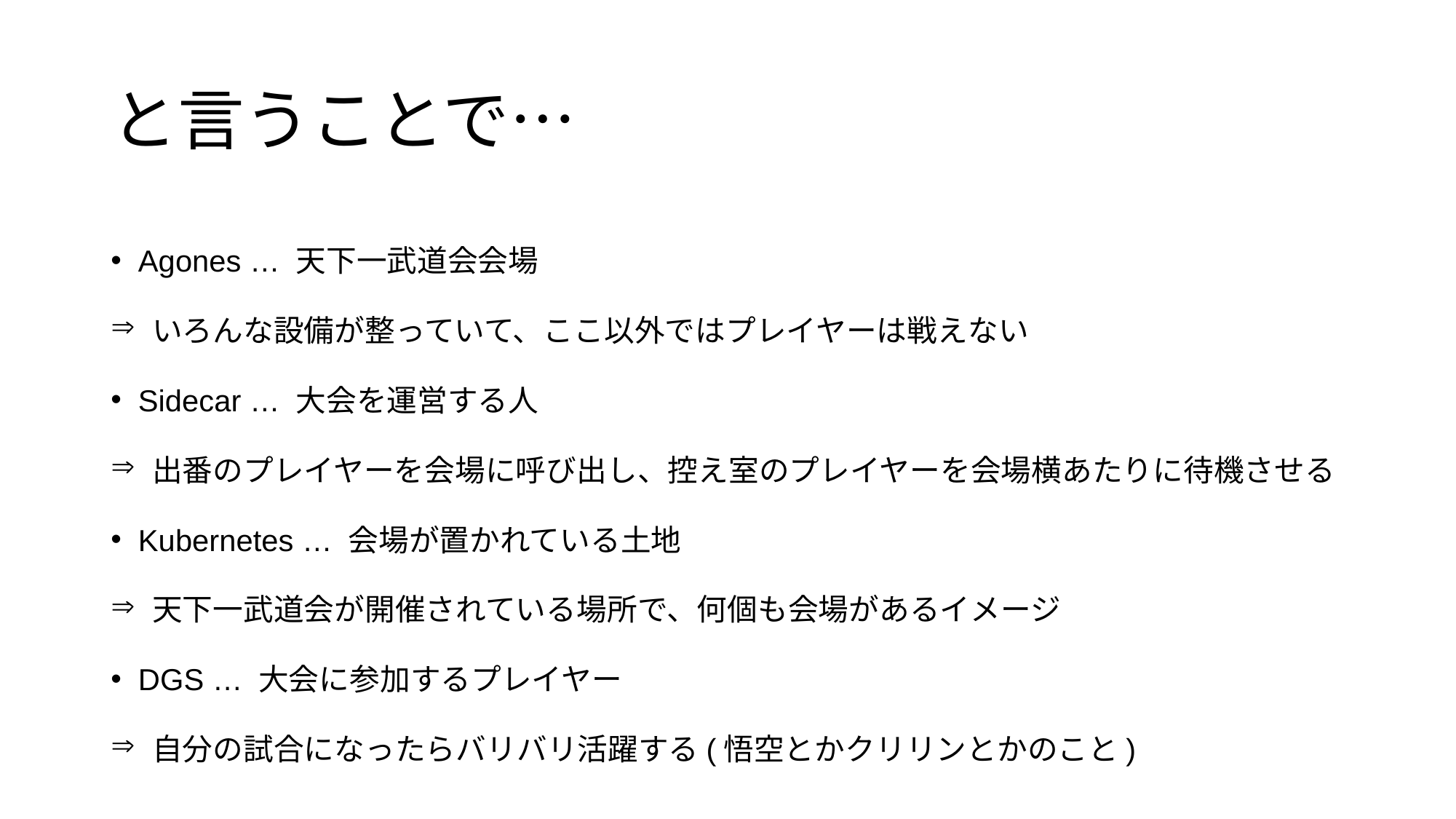

# と言うことで…
Agones … 天下一武道会会場
 いろんな設備が整っていて、ここ以外ではプレイヤーは戦えない
Sidecar … 大会を運営する人
 出番のプレイヤーを会場に呼び出し、控え室のプレイヤーを会場横あたりに待機させる
Kubernetes … 会場が置かれている土地
 天下一武道会が開催されている場所で、何個も会場があるイメージ
DGS … 大会に参加するプレイヤー
 自分の試合になったらバリバリ活躍する(悟空とかクリリンとかのこと)